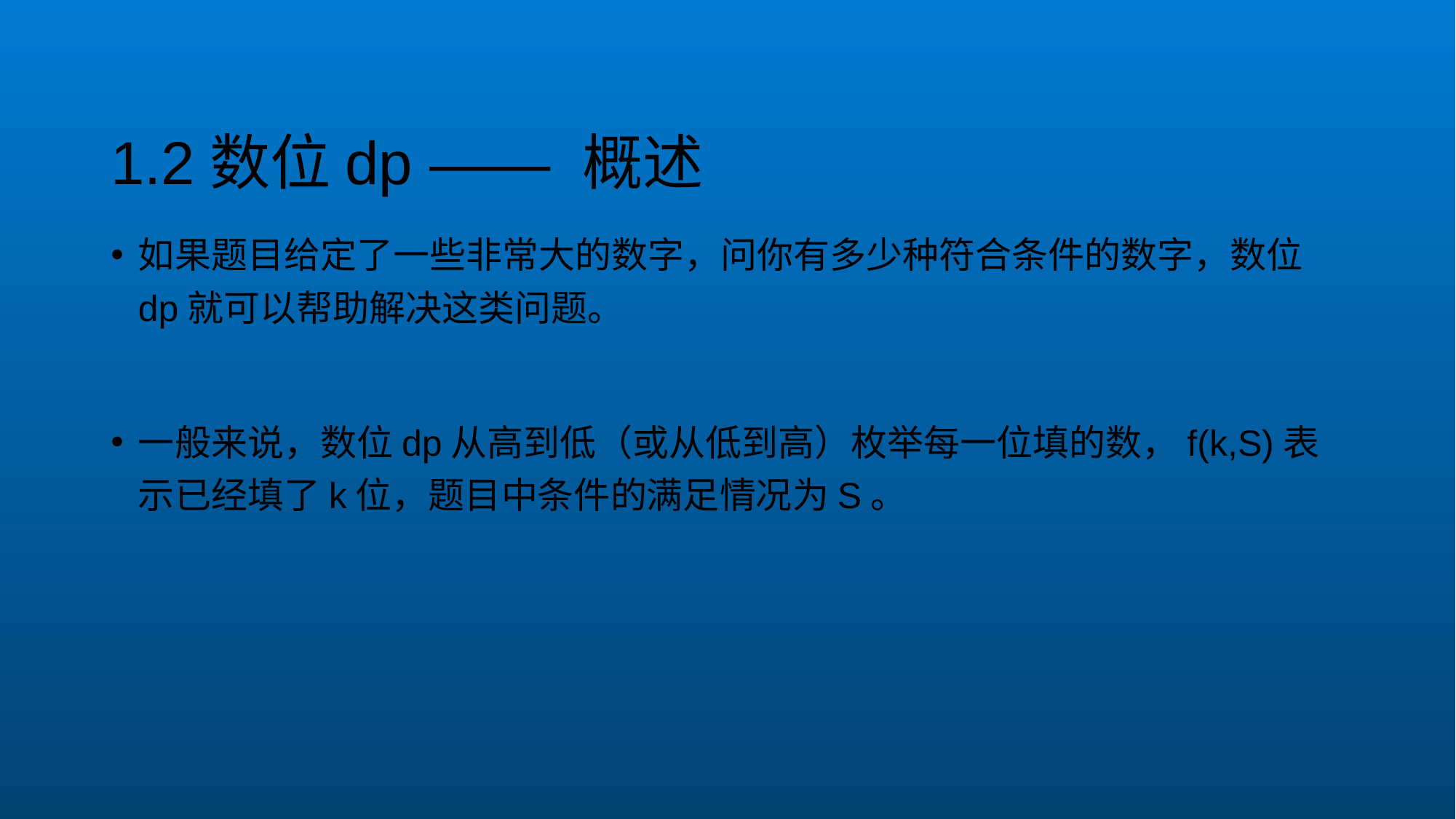

# 1.2数位dp —— 概述
如果题目给定了一些非常大的数字，问你有多少种符合条件的数字，数位dp就可以帮助解决这类问题。

一般来说，数位dp从高到低（或从低到高）枚举每一位填的数，f(k,S)表示已经填了k位，题目中条件的满足情况为S。